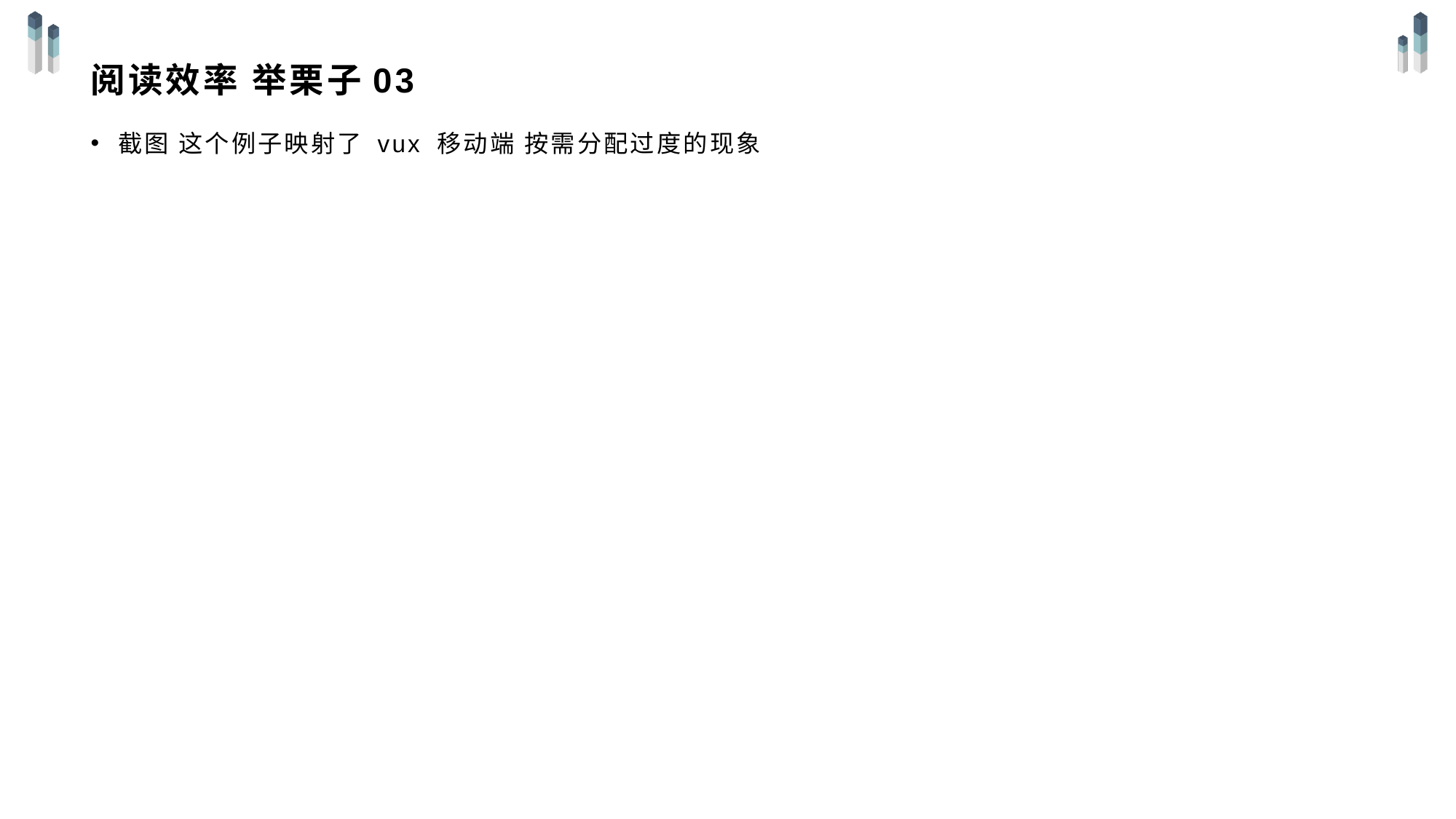

# 阅读效率 举栗子03
截图 这个例子映射了 vux 移动端 按需分配过度的现象